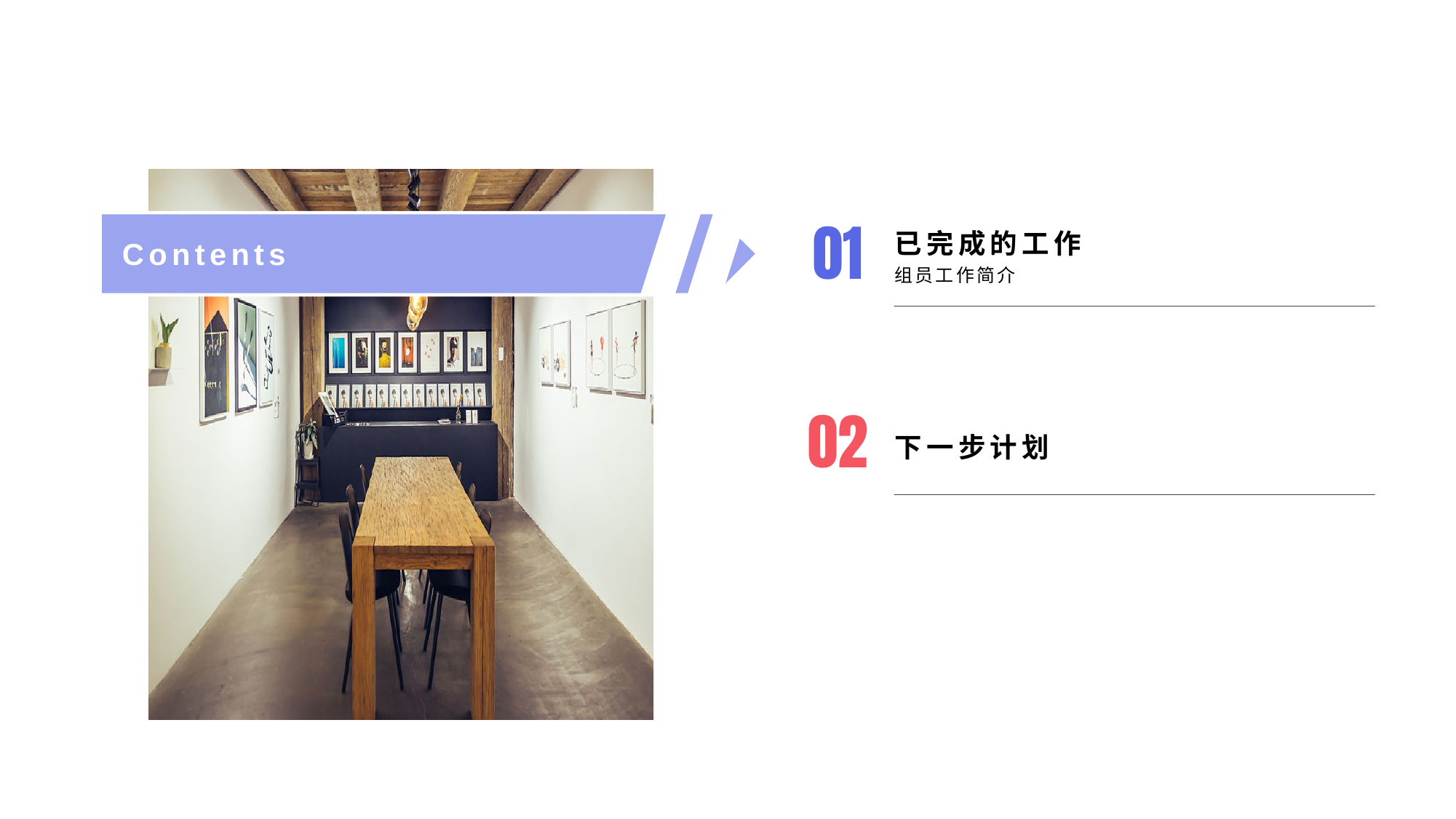

01

已完成的工作
Contents
组员工作简介
02
下一步计划
05
添加标题
单击此处添加文本
06
添加标题
单击此处添加文本